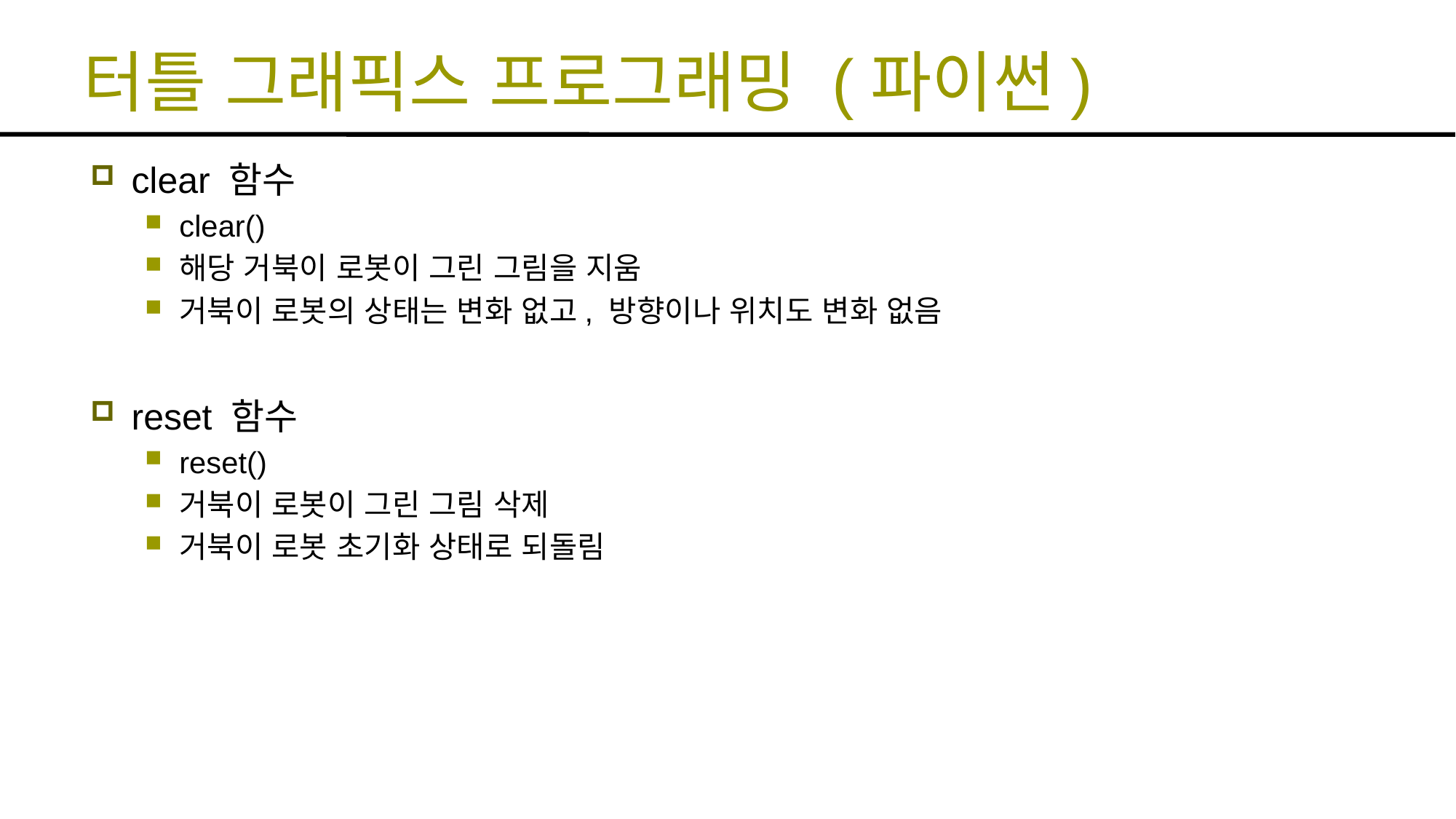

# 터틀 그래픽스 프로그래밍 (파이썬)
clear 함수
clear()
해당 거북이 로봇이 그린 그림을 지움
거북이 로봇의 상태는 변화 없고, 방향이나 위치도 변화 없음

reset 함수
reset()
거북이 로봇이 그린 그림 삭제
거북이 로봇 초기화 상태로 되돌림